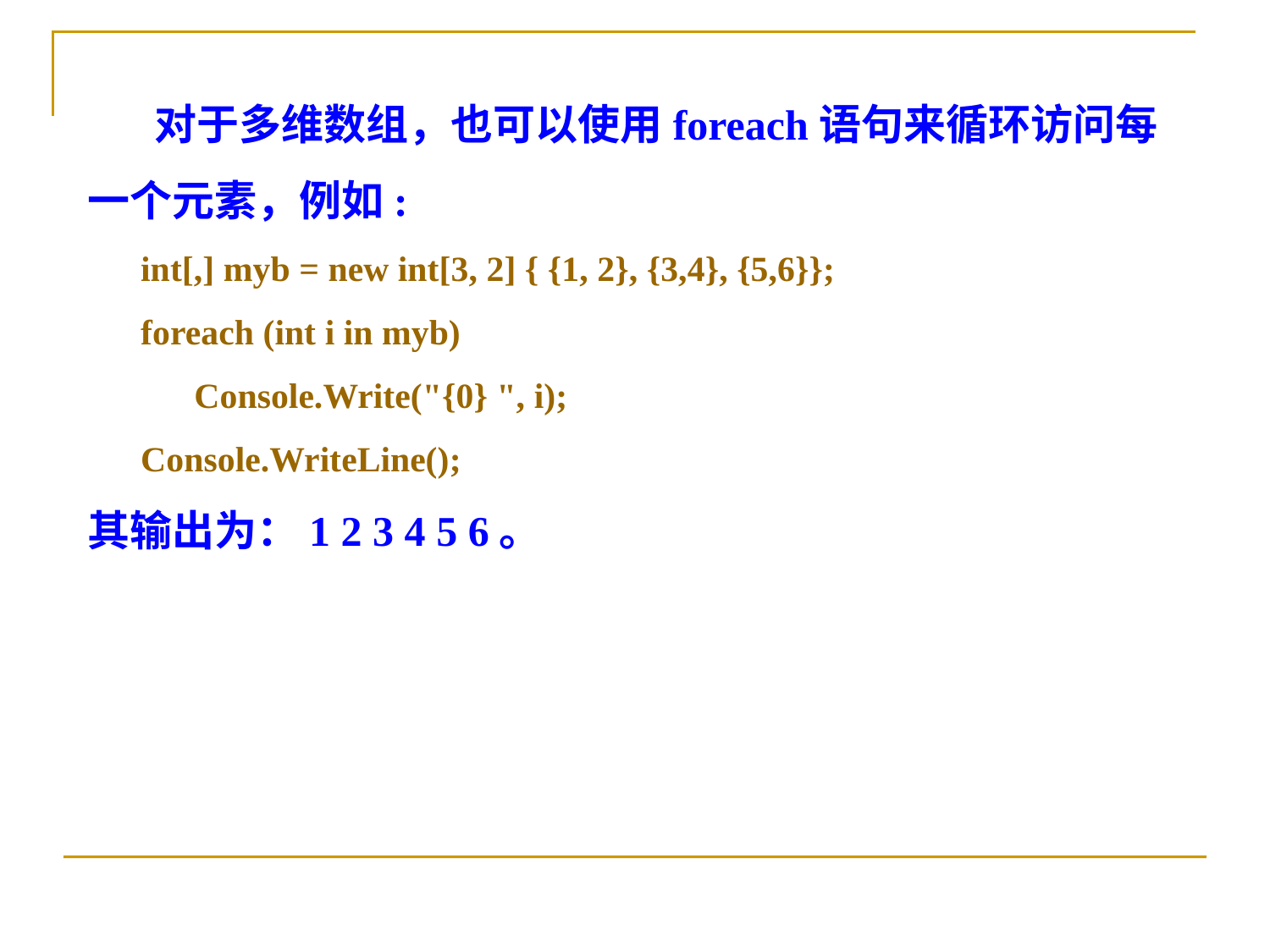

对于多维数组，也可以使用foreach语句来循环访问每一个元素，例如:
      int[,] myb = new int[3, 2] { {1, 2}, {3,4}, {5,6}};
      foreach (int i in myb)
            Console.Write("{0} ", i);
      Console.WriteLine();
其输出为：1 2 3 4 5 6。